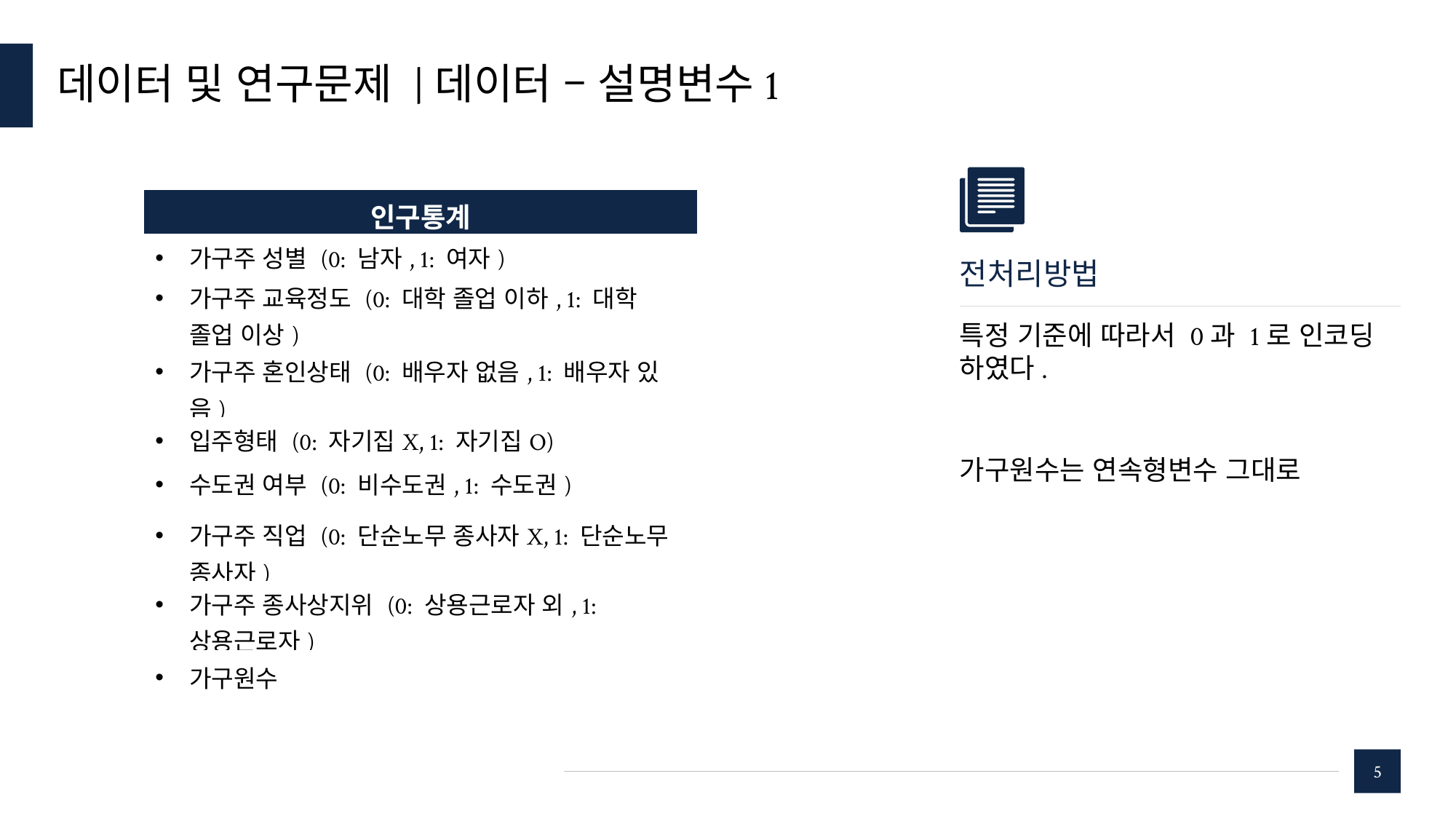

# 데이터 및 연구문제 |데이터 – 설명변수1

| 인구통계 |
| --- |
| 가구주 성별 (0: 남자, 1: 여자) |
| 가구주 교육정도 (0: 대학 졸업 이하, 1: 대학 졸업 이상) |
| 가구주 혼인상태 (0: 배우자 없음, 1: 배우자 있음) |
| 입주형태 (0: 자기집X, 1: 자기집O) |
| 수도권 여부 (0: 비수도권, 1: 수도권) |
| 가구주 직업 (0: 단순노무 종사자X, 1: 단순노무 종사자) |
| 가구주 종사상지위 (0: 상용근로자 외, 1: 상용근로자) |
| 가구원수 |
전처리방법
특정 기준에 따라서 0과 1로 인코딩 하였다.

가구원수는 연속형변수 그대로

5